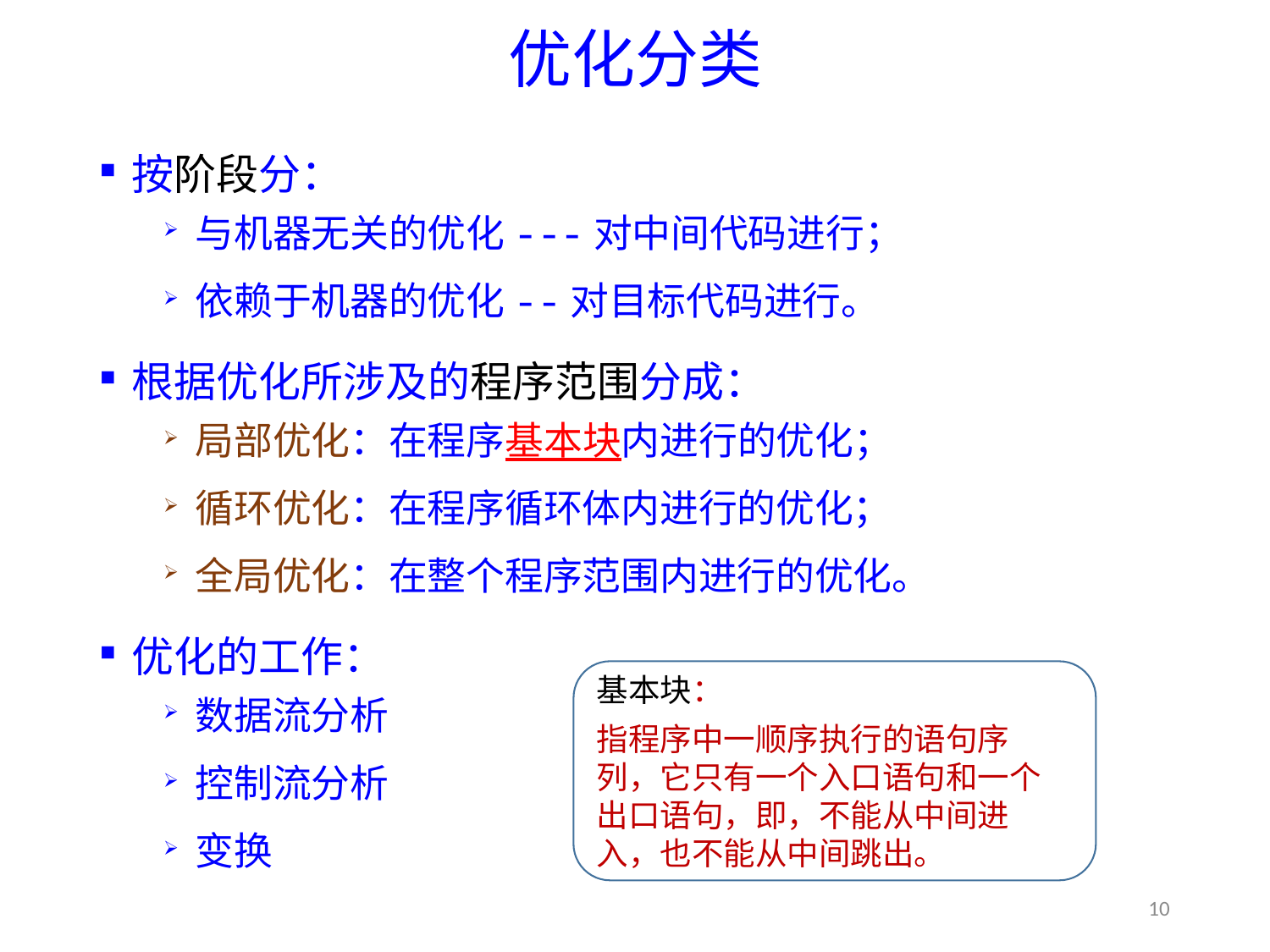

# 优化分类
按阶段分：
与机器无关的优化---对中间代码进行；
依赖于机器的优化--对目标代码进行。
根据优化所涉及的程序范围分成：
局部优化：在程序基本块内进行的优化；
循环优化：在程序循环体内进行的优化；
全局优化：在整个程序范围内进行的优化。
优化的工作：
数据流分析
控制流分析
变换

基本块：
指程序中一顺序执行的语句序列，它只有一个入口语句和一个出口语句，即，不能从中间进入，也不能从中间跳出。
10